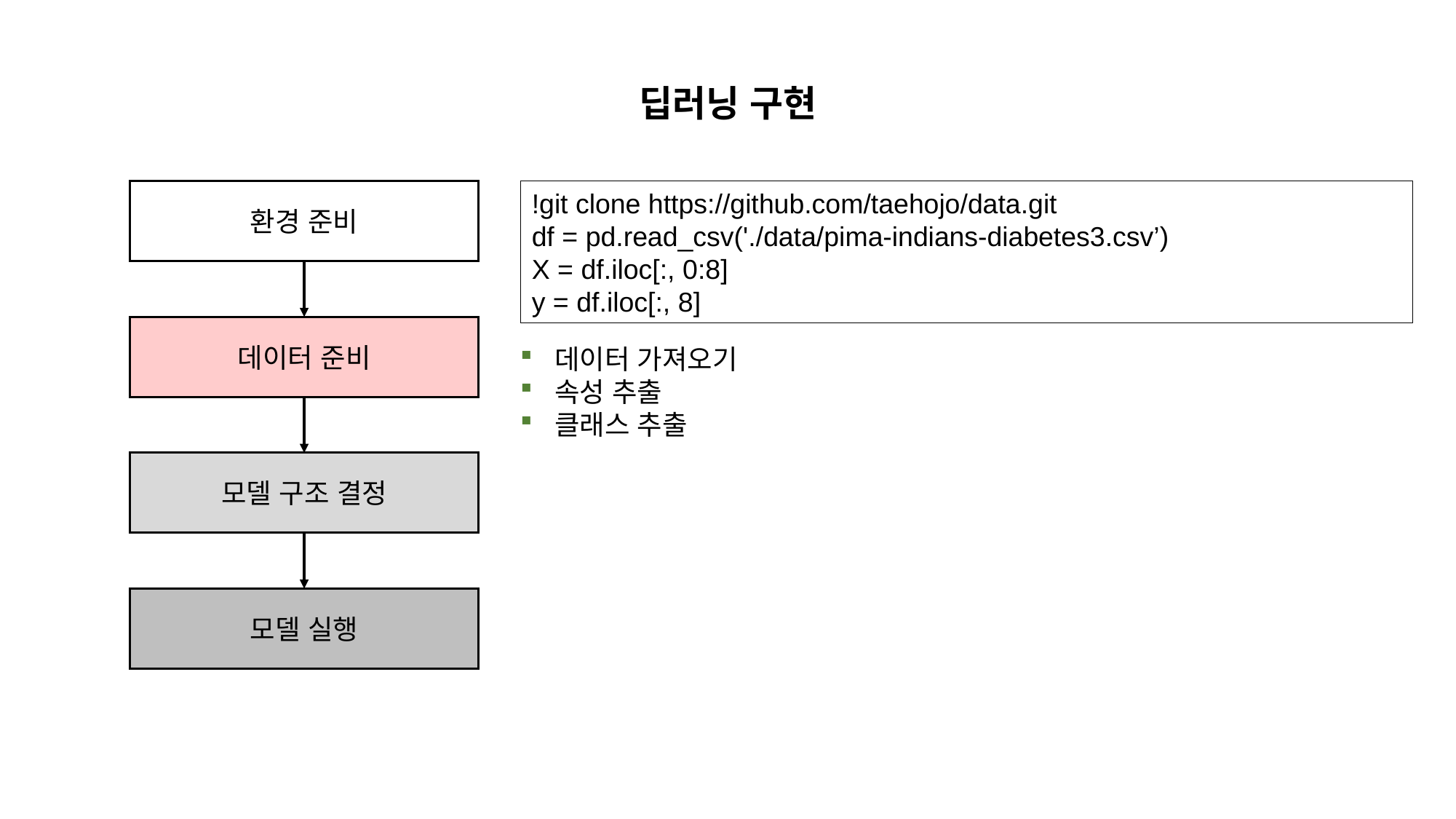

딥러닝 구현
환경 준비
!git clone https://github.com/taehojo/data.git
df = pd.read_csv('./data/pima-indians-diabetes3.csv’)
X = df.iloc[:, 0:8]
y = df.iloc[:, 8]
데이터 준비
데이터 가져오기
속성 추출
클래스 추출
모델 구조 결정
모델 실행